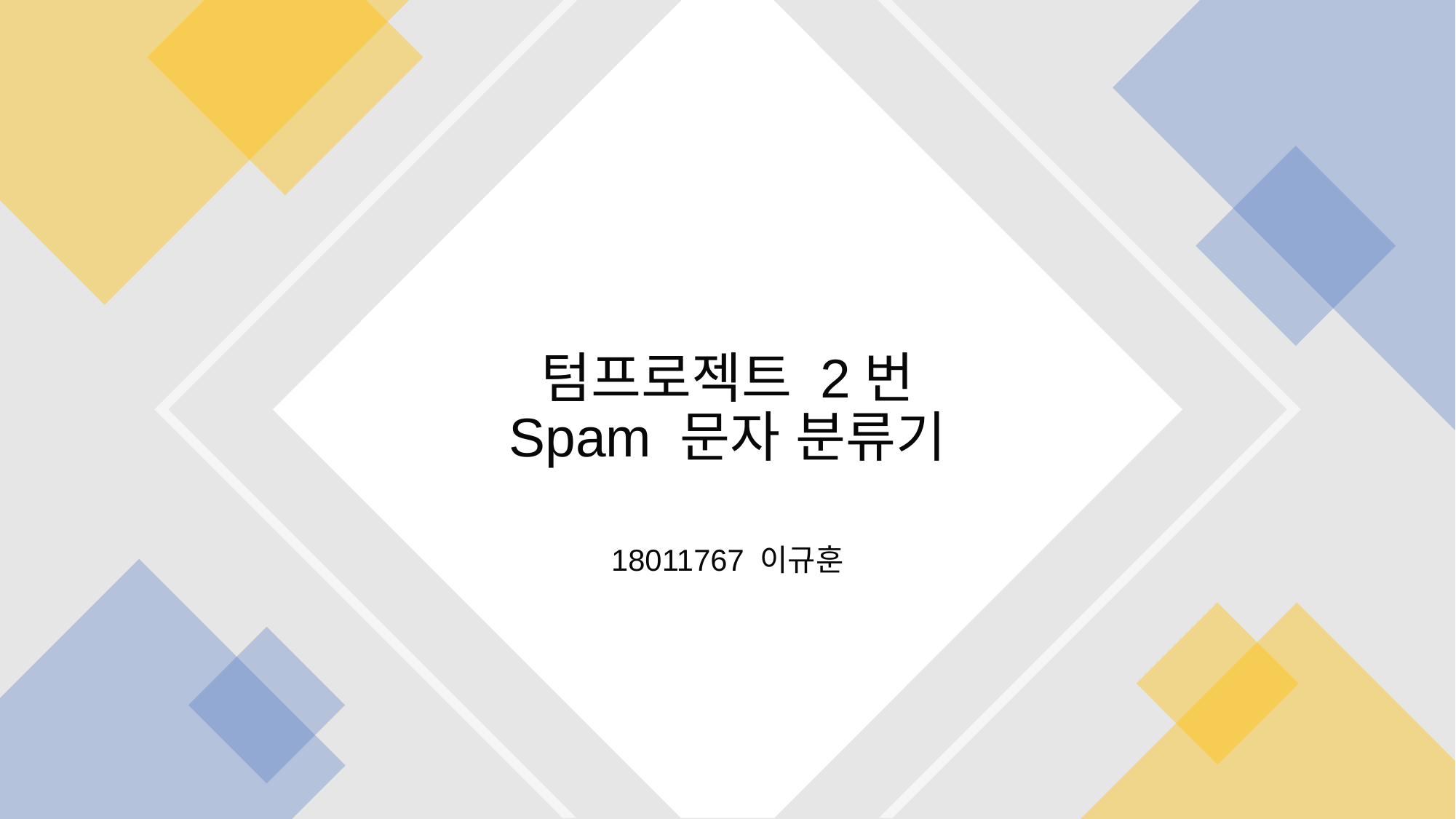

# 텀프로젝트 2번 Spam 문자 분류기
18011767 이규훈